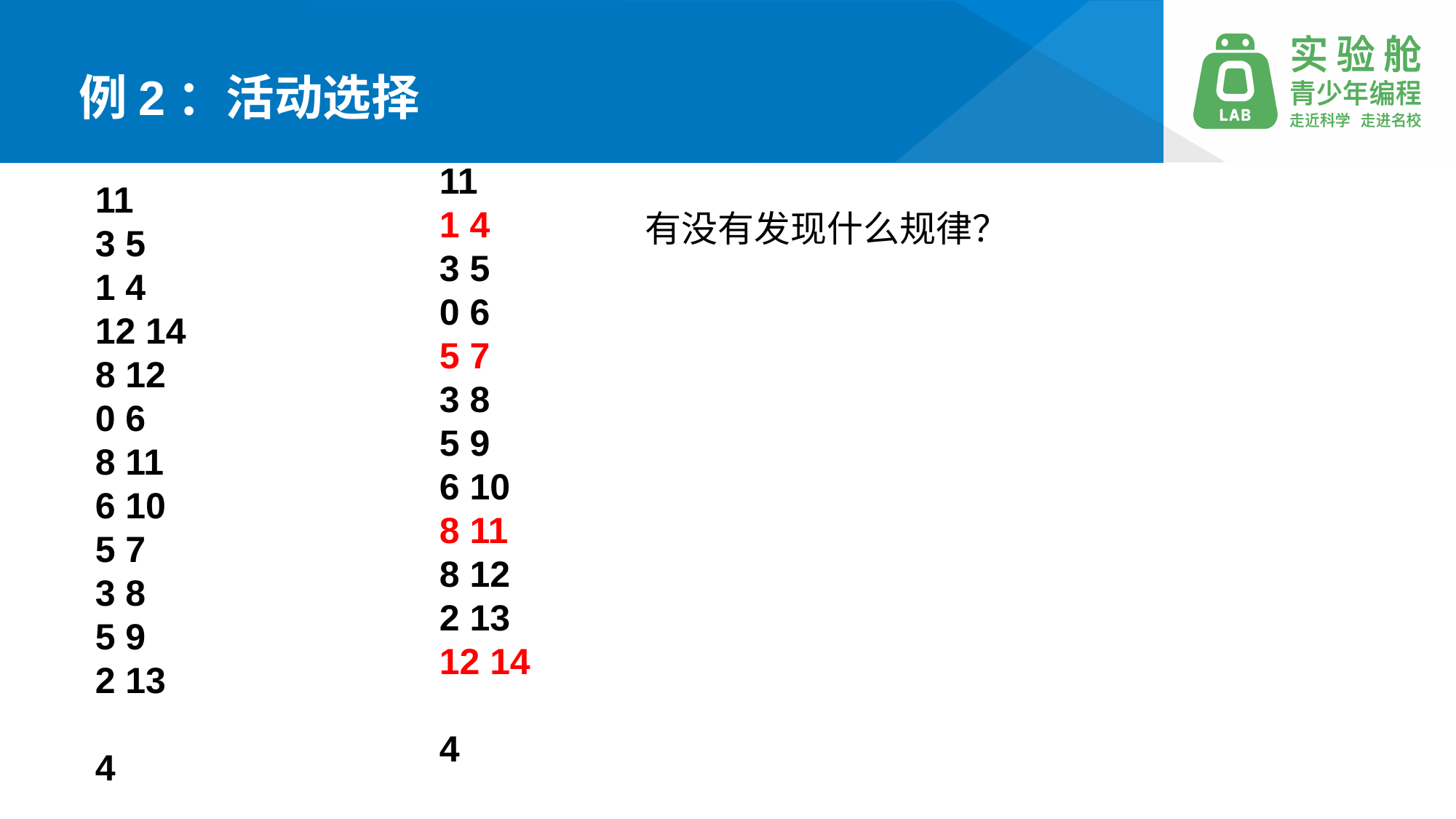

例2：活动选择
11
1 4
3 5
0 6
5 7
3 8
5 9
6 10
8 11
8 12
2 13
12 14

4
11
3 5
1 4
12 14
8 12
0 6
8 11
6 10
5 7
3 8
5 9
2 13

4
有没有发现什么规律？